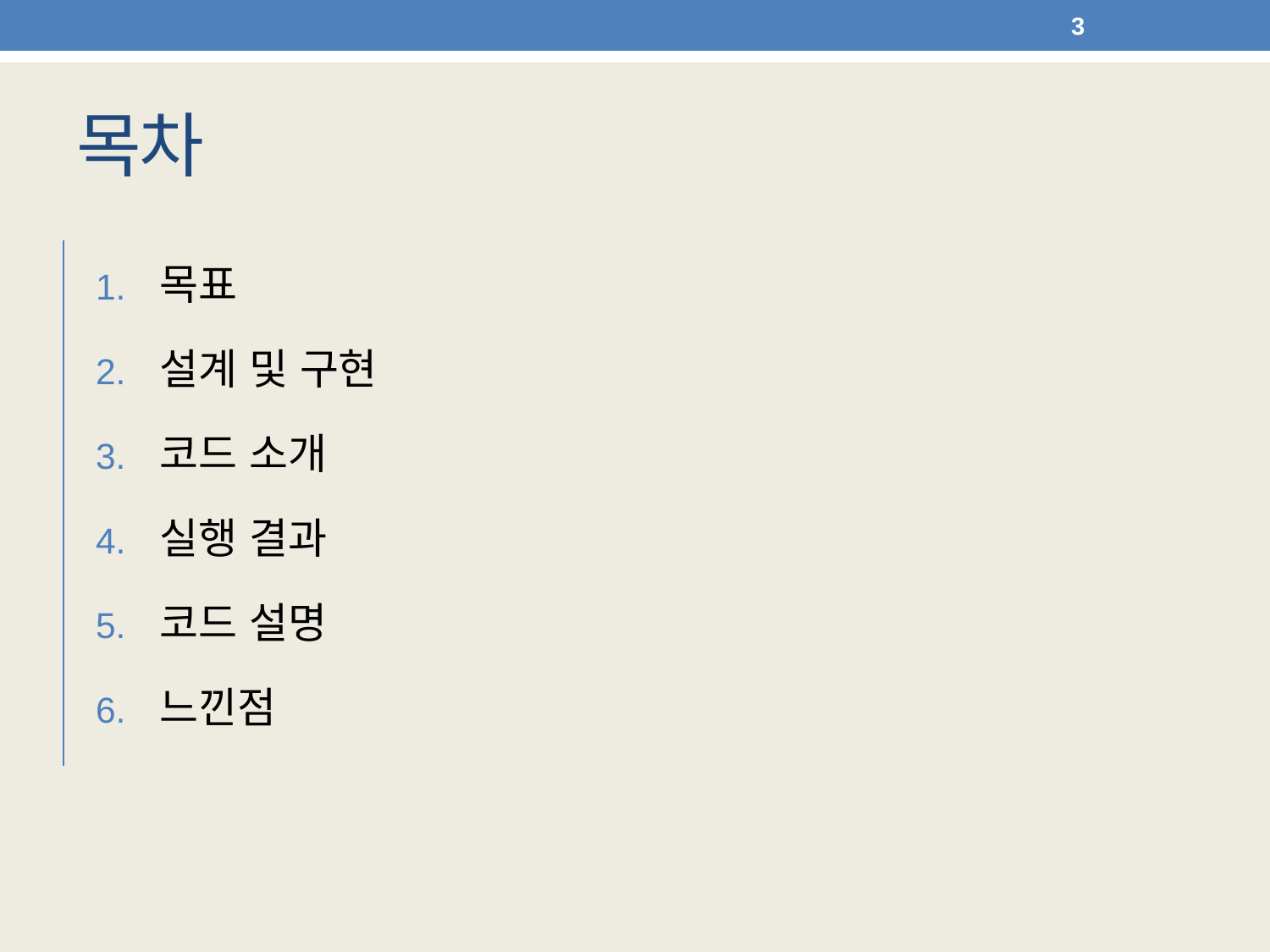

3
# 목차
목표
설계 및 구현
코드 소개
실행 결과
코드 설명
느낀점